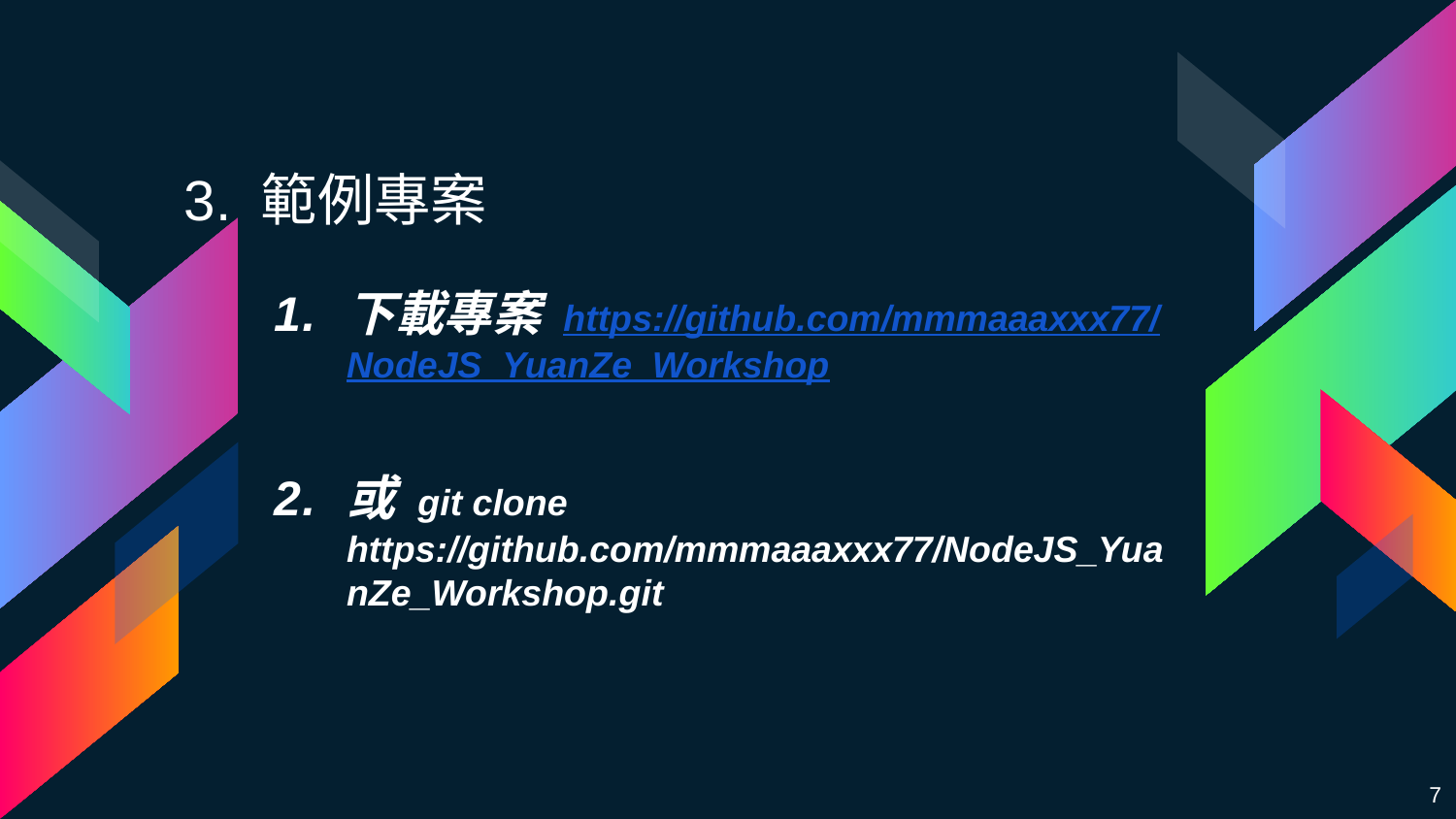

3. 範例專案
下載專案 https://github.com/mmmaaaxxx77/NodeJS_YuanZe_Workshop

或 git clone https://github.com/mmmaaaxxx77/NodeJS_YuanZe_Workshop.git

7